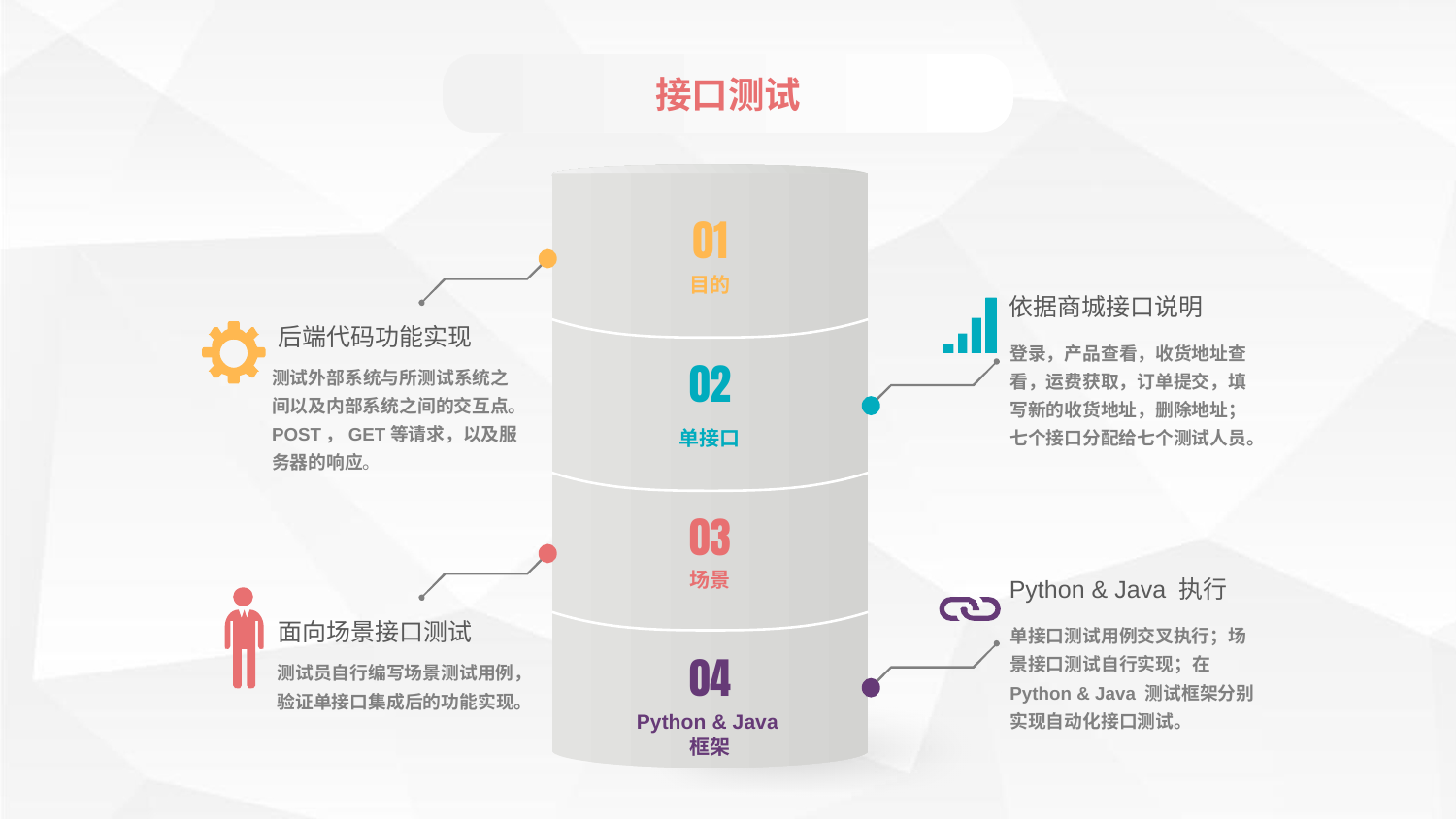

接口测试

01
目的

依据商城接口说明

登录，产品查看，收货地址查看，运费获取，订单提交，填写新的收货地址，删除地址；七个接口分配给七个测试人员。
后端代码功能实现

测试外部系统与所测试系统之间以及内部系统之间的交互点。POST，GET等请求，以及服务器的响应。
02
单接口

03
场景

Python & Java 执行

单接口测试用例交叉执行；场景接口测试自行实现；在Python & Java 测试框架分别实现自动化接口测试。

面向场景接口测试
测试员自行编写场景测试用例，验证单接口集成后的功能实现。

04
Python & Java框架